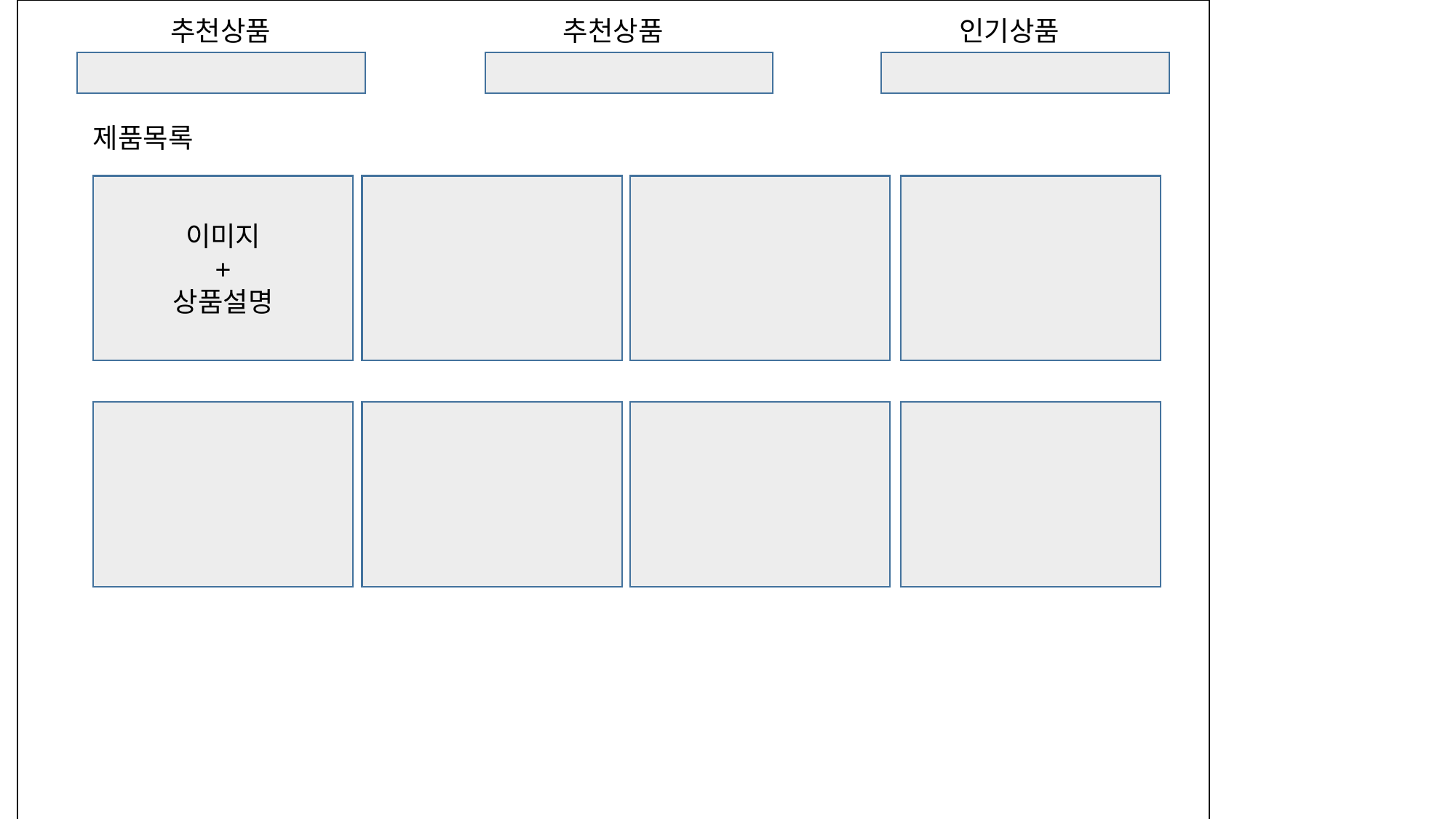

추천상품
추천상품
인기상품

제품목록
이미지
+
상품설명